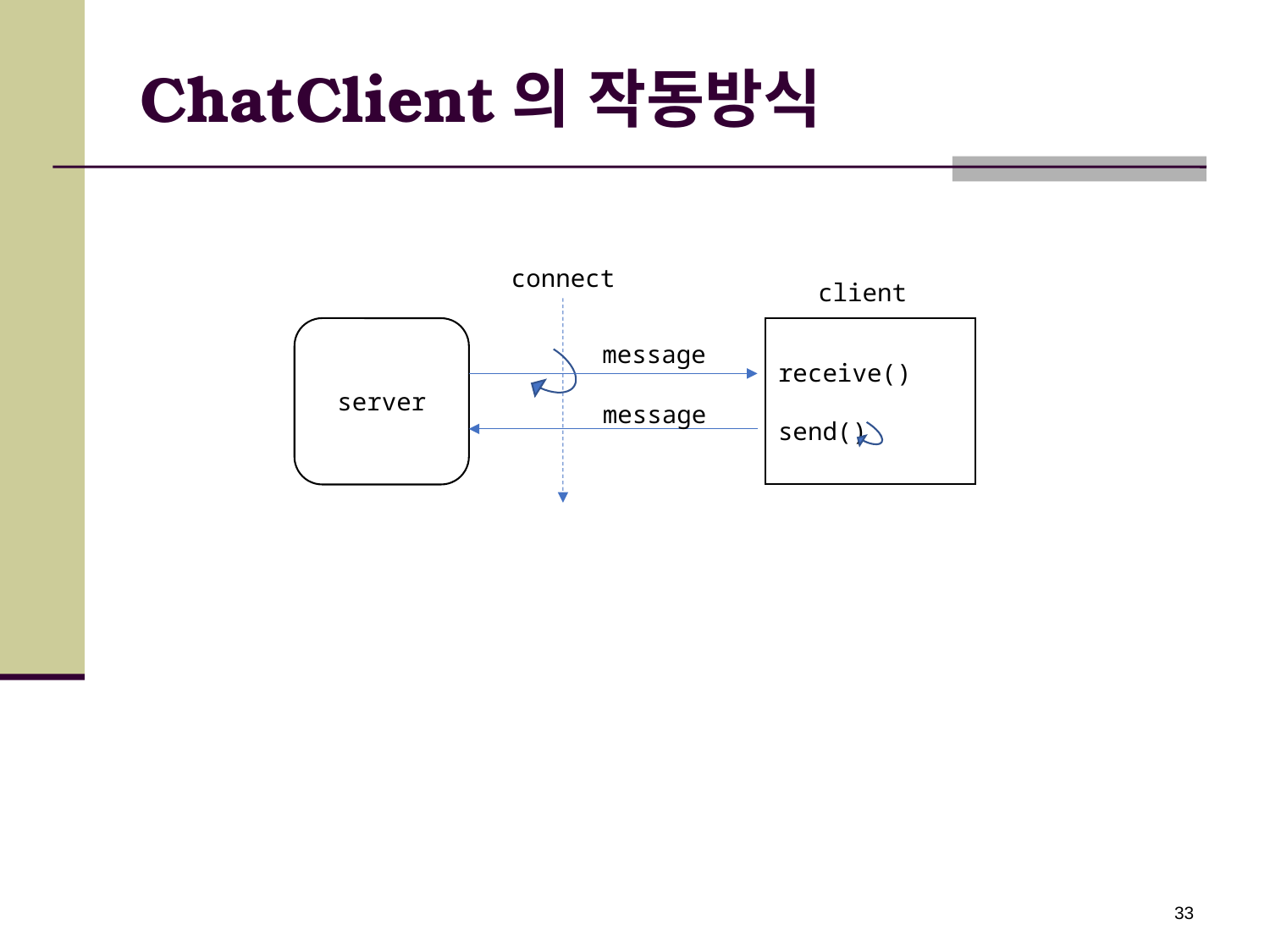

# ChatClient의 작동방식
connect
client
server
receive()

send()
message

message

33